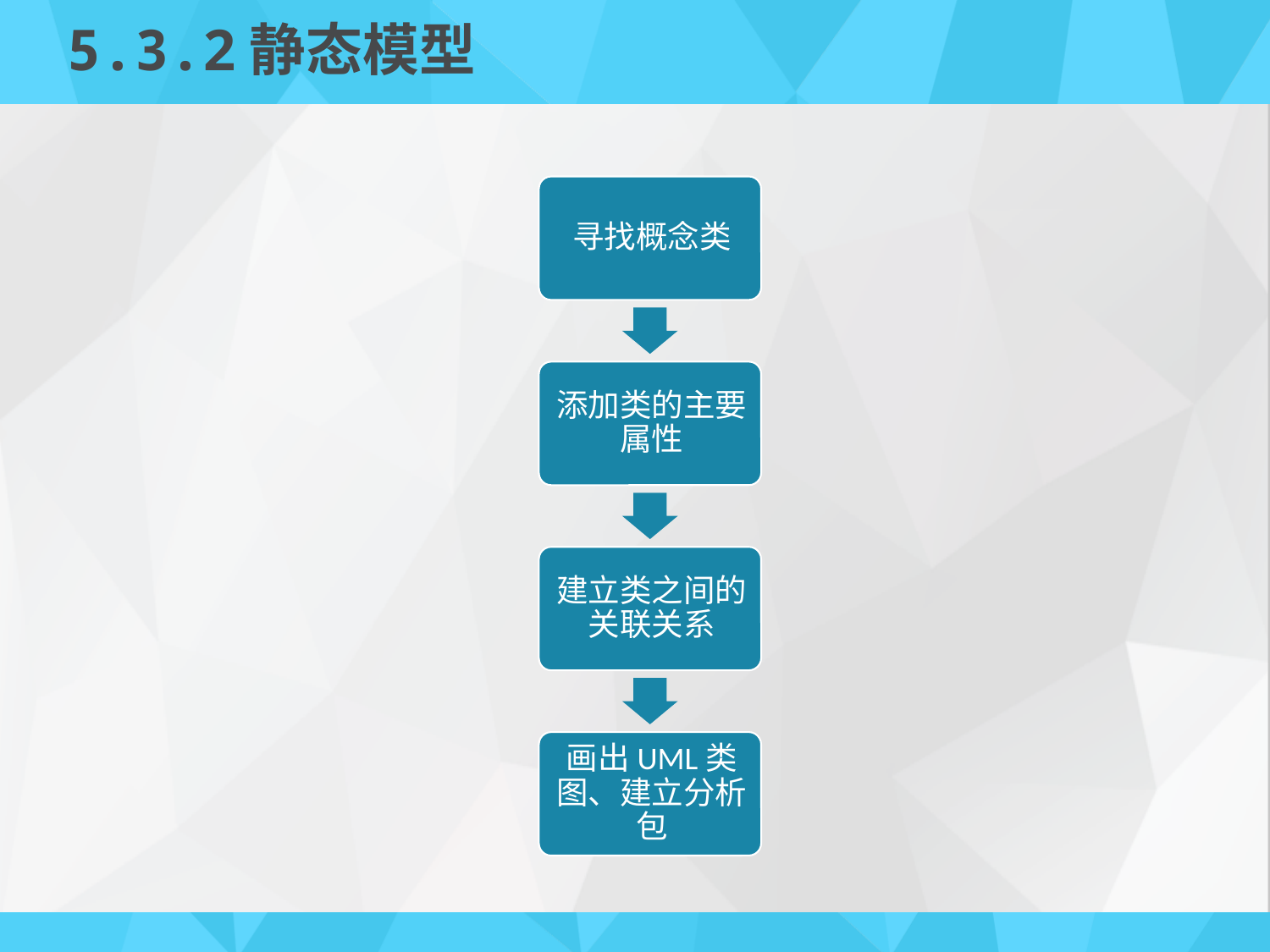

# 5.3.2静态模型
寻找概念类

添加类的主要属性

建立类之间的关联关系

画出UML类图、建立分析包